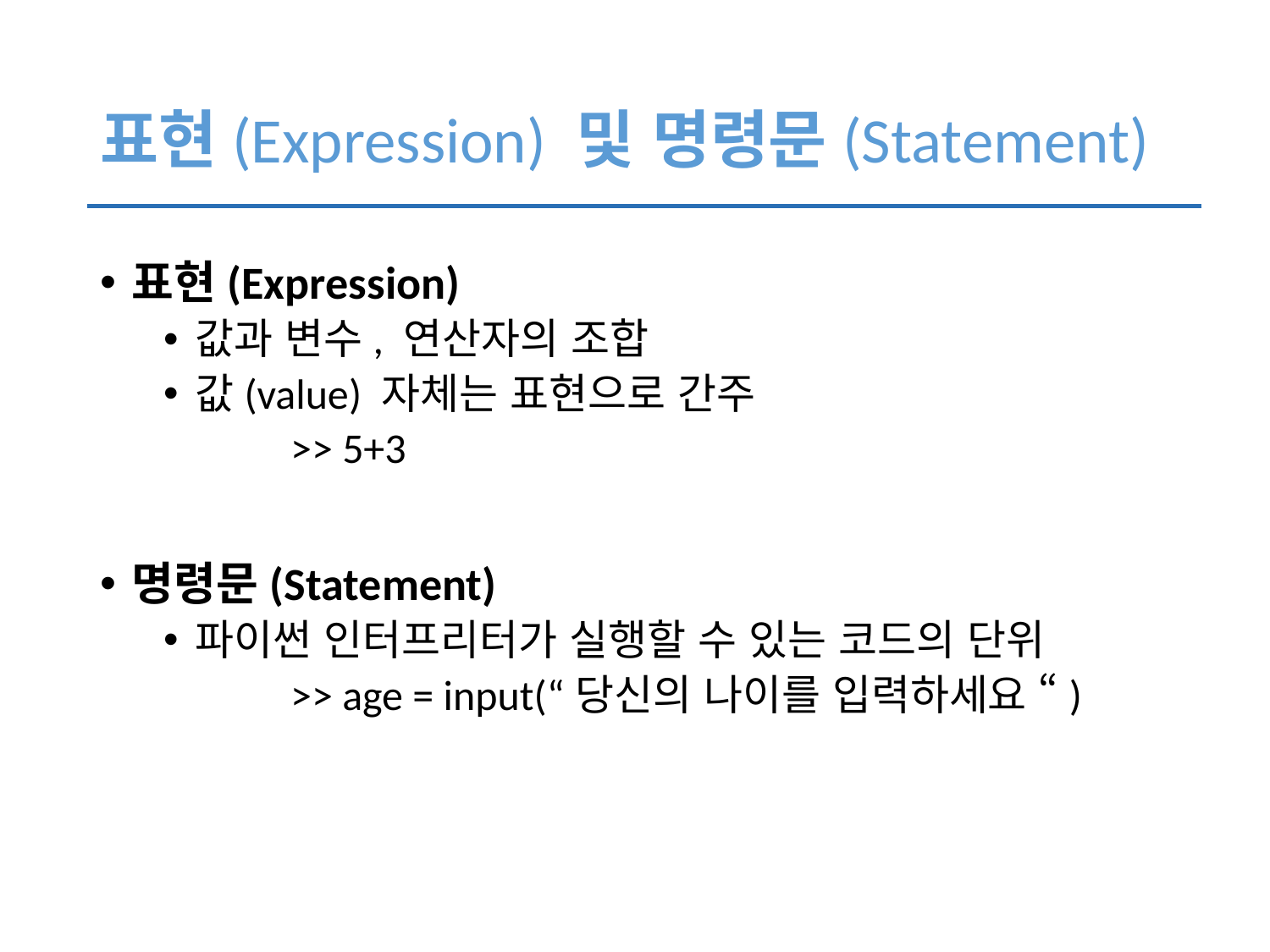

# 표현(Expression) 및 명령문(Statement)
표현(Expression)
값과 변수, 연산자의 조합
값(value) 자체는 표현으로 간주
	>> 5+3

명령문(Statement)
파이썬 인터프리터가 실행할 수 있는 코드의 단위
	>> age = input(“당신의 나이를 입력하세요 “)